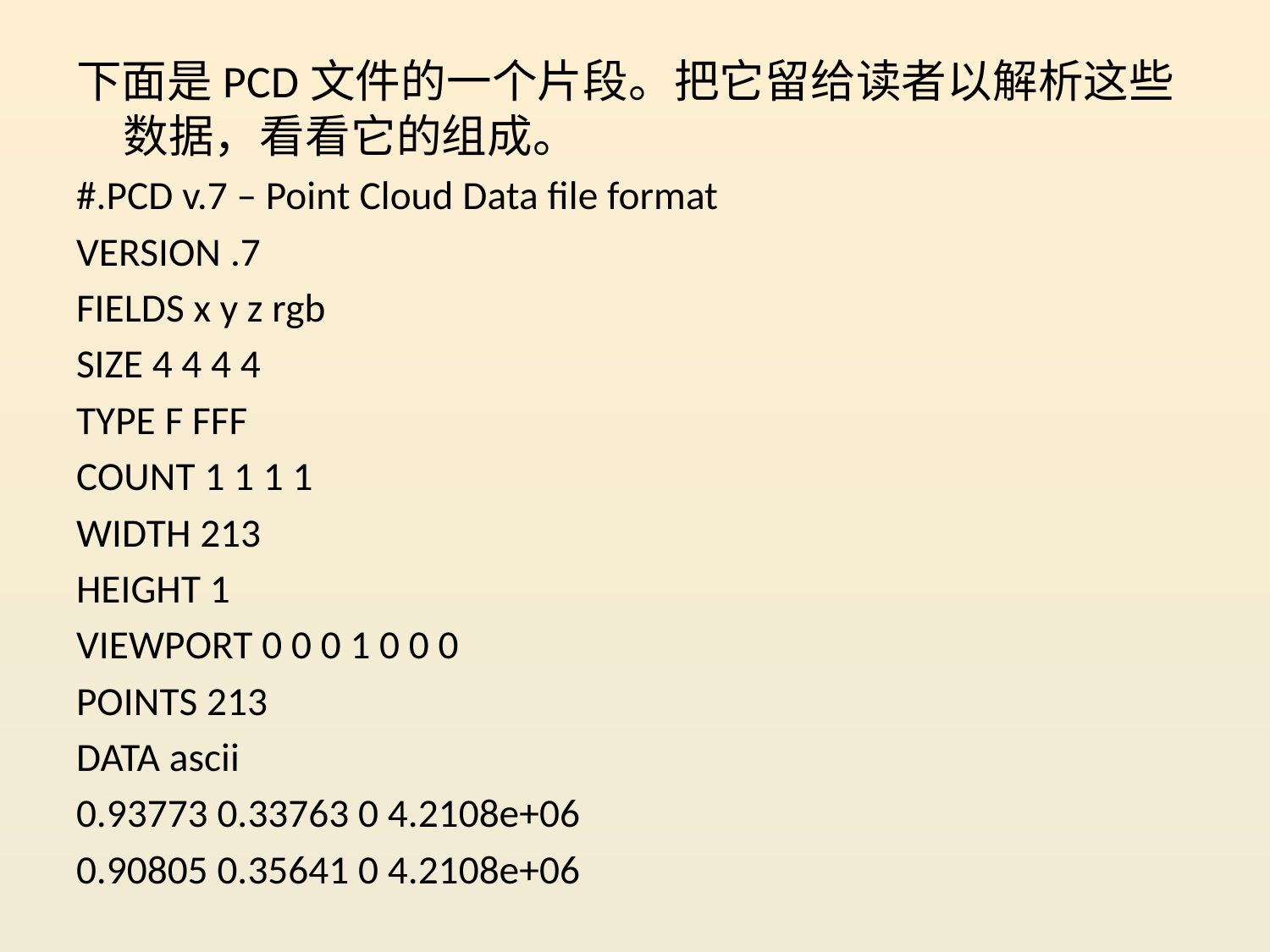

下面是PCD文件的一个片段。把它留给读者以解析这些数据，看看它的组成。
#.PCD v.7 – Point Cloud Data file format
VERSION .7
FIELDS x y z rgb
SIZE 4 4 4 4
TYPE F FFF
COUNT 1 1 1 1
WIDTH 213
HEIGHT 1
VIEWPORT 0 0 0 1 0 0 0
POINTS 213
DATA ascii
0.93773 0.33763 0 4.2108e+06
0.90805 0.35641 0 4.2108e+06